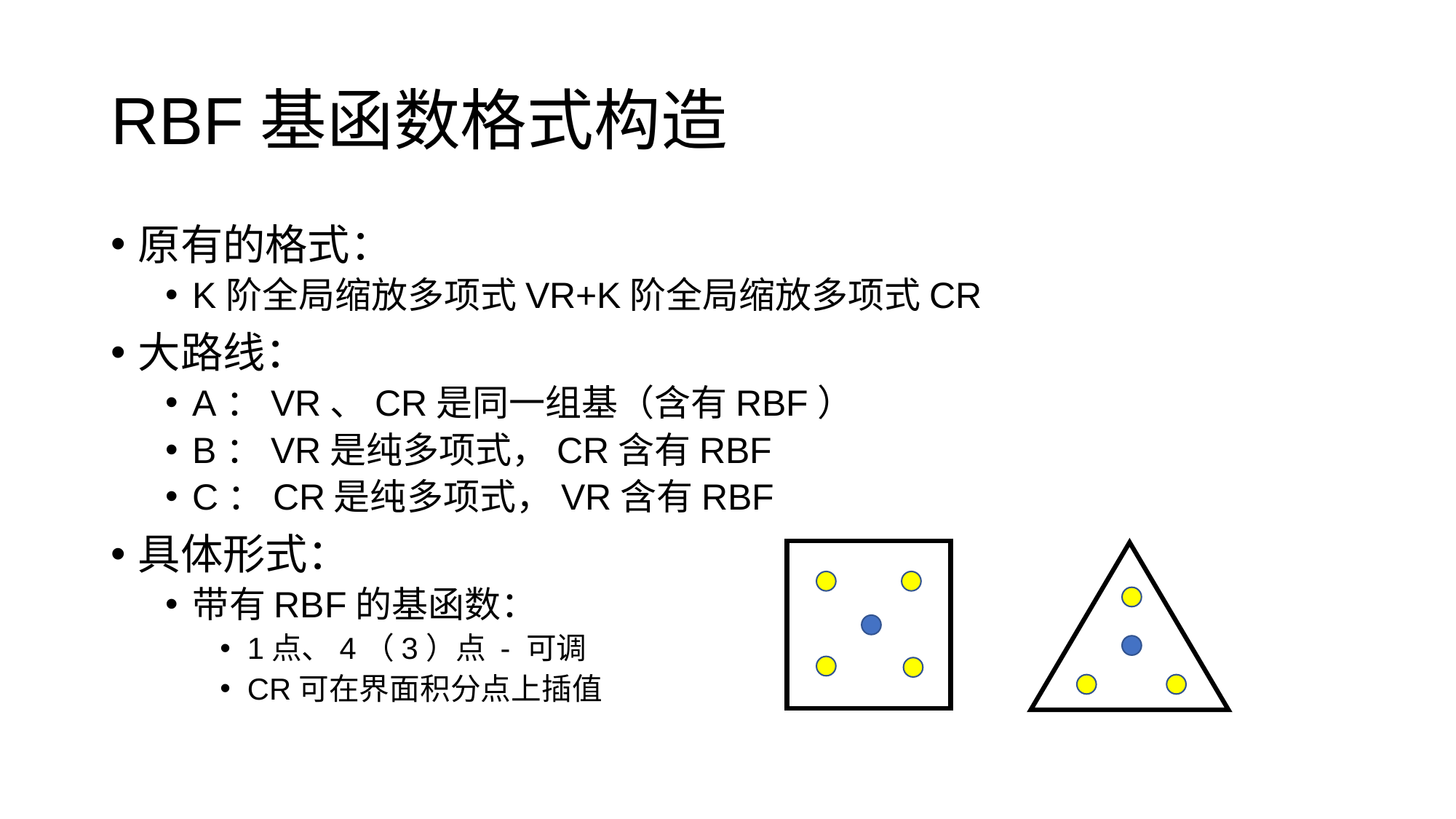

# RBF基函数格式构造
原有的格式：
K阶全局缩放多项式VR+K阶全局缩放多项式CR
大路线：
A：VR、CR是同一组基（含有RBF）
B：VR是纯多项式，CR含有RBF
C：CR是纯多项式，VR含有RBF
具体形式：
带有RBF的基函数：
1点、4（3）点 - 可调
CR可在界面积分点上插值